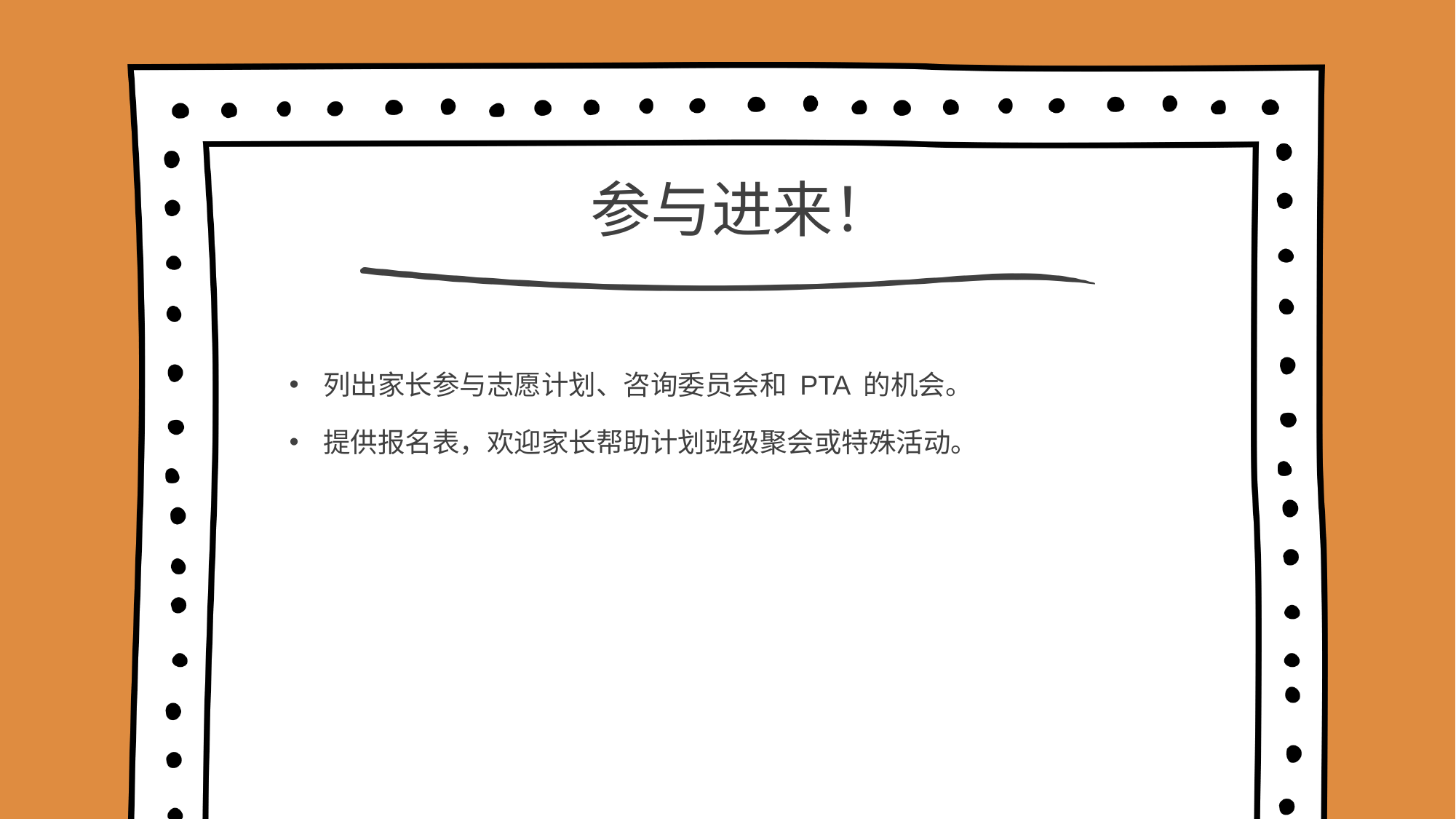

# 参与进来！

列出家长参与志愿计划、咨询委员会和 PTA 的机会。
提供报名表，欢迎家长帮助计划班级聚会或特殊活动。